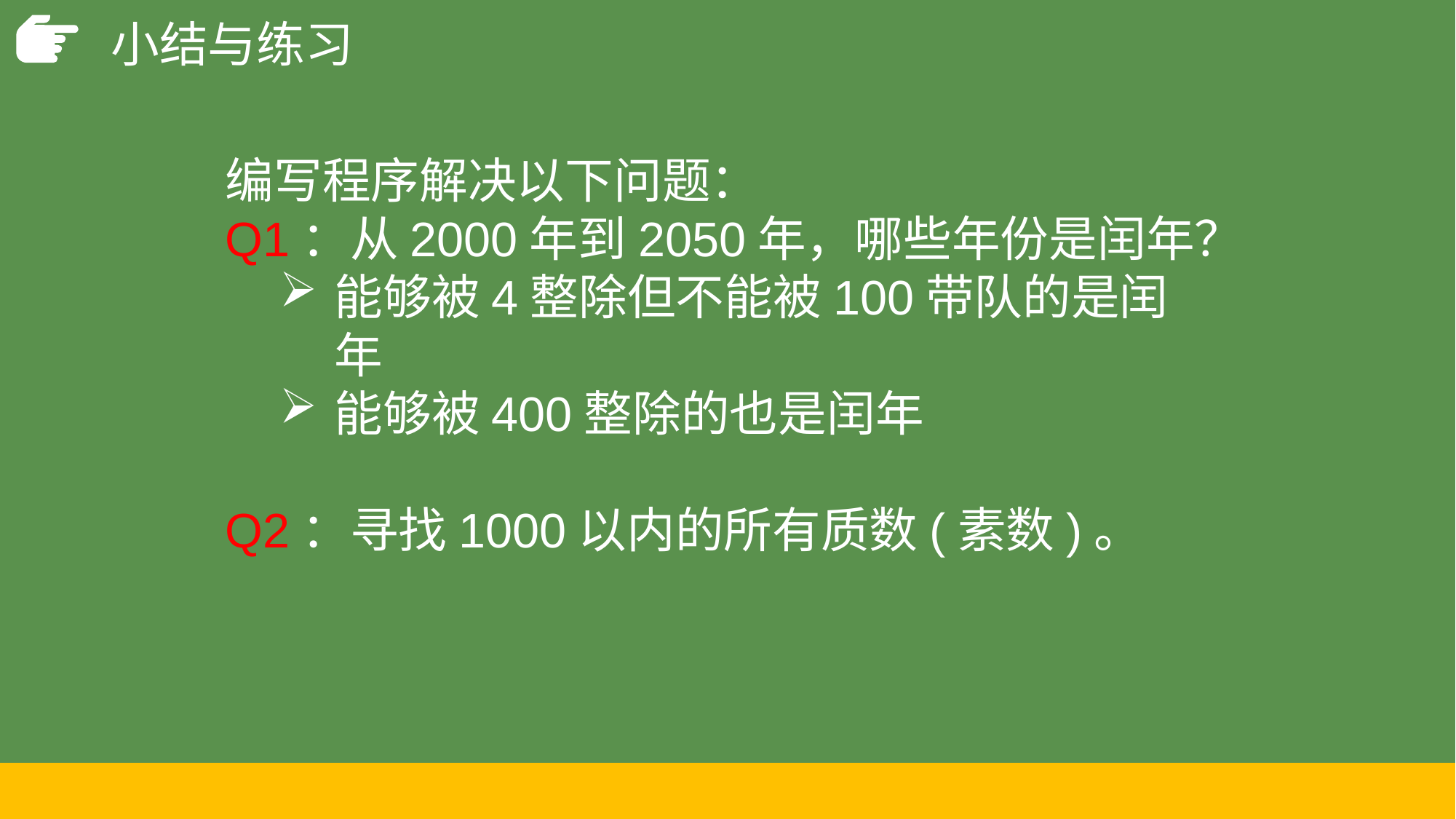

# 小结与练习
编写程序解决以下问题：
Q1：从2000年到2050年，哪些年份是闰年？
能够被4整除但不能被100带队的是闰年
能够被400整除的也是闰年

Q2：寻找1000以内的所有质数(素数)。